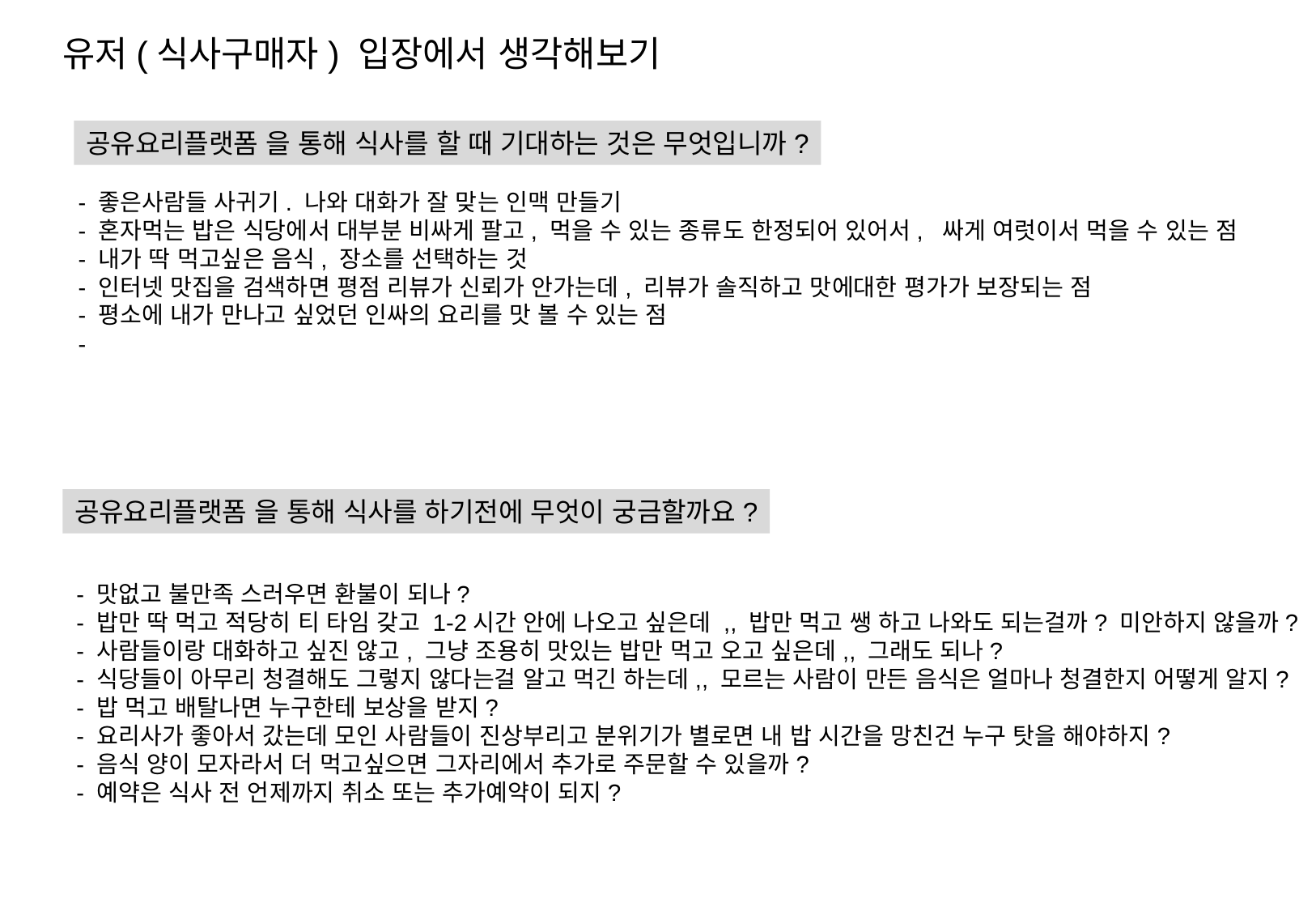

유저(식사구매자) 입장에서 생각해보기
공유요리플랫폼 을 통해 식사를 할 때 기대하는 것은 무엇입니까?
- 좋은사람들 사귀기. 나와 대화가 잘 맞는 인맥 만들기
- 혼자먹는 밥은 식당에서 대부분 비싸게 팔고, 먹을 수 있는 종류도 한정되어 있어서,  싸게 여럿이서 먹을 수 있는 점
- 내가 딱 먹고싶은 음식, 장소를 선택하는 것
- 인터넷 맛집을 검색하면 평점 리뷰가 신뢰가 안가는데, 리뷰가 솔직하고 맛에대한 평가가 보장되는 점
- 평소에 내가 만나고 싶었던 인싸의 요리를 맛 볼 수 있는 점
-
공유요리플랫폼 을 통해 식사를 하기전에 무엇이 궁금할까요?
- 맛없고 불만족 스러우면 환불이 되나?
- 밥만 딱 먹고 적당히 티 타임 갖고 1-2시간 안에 나오고 싶은데 ,, 밥만 먹고 쌩 하고 나와도 되는걸까? 미안하지 않을까?
- 사람들이랑 대화하고 싶진 않고, 그냥 조용히 맛있는 밥만 먹고 오고 싶은데,, 그래도 되나?
- 식당들이 아무리 청결해도 그렇지 않다는걸 알고 먹긴 하는데,, 모르는 사람이 만든 음식은 얼마나 청결한지 어떻게 알지?
- 밥 먹고 배탈나면 누구한테 보상을 받지?
- 요리사가 좋아서 갔는데 모인 사람들이 진상부리고 분위기가 별로면 내 밥 시간을 망친건 누구 탓을 해야하지?
- 음식 양이 모자라서 더 먹고싶으면 그자리에서 추가로 주문할 수 있을까?
- 예약은 식사 전 언제까지 취소 또는 추가예약이 되지?